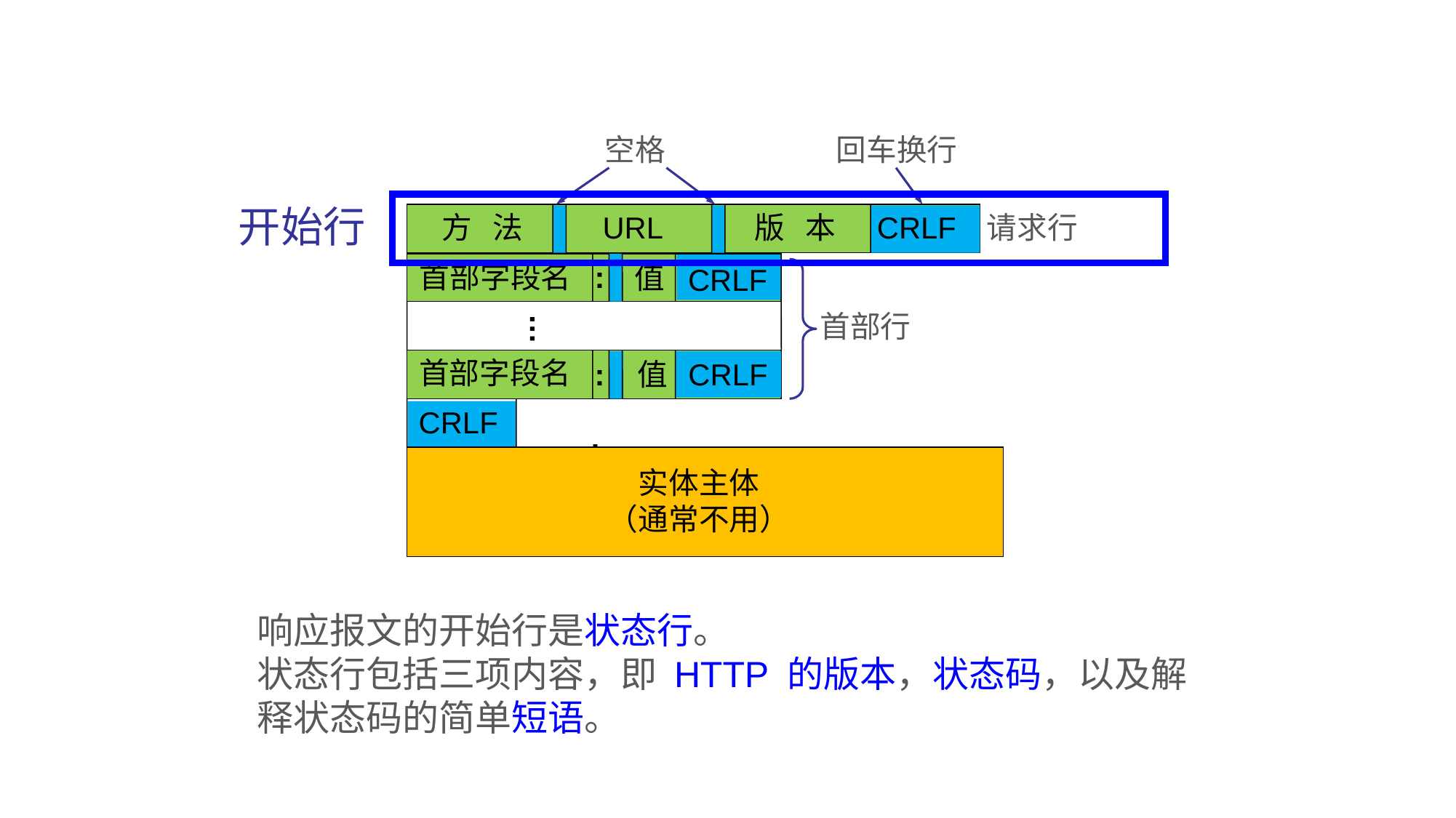

# HTTP 的报文结构（响应报文）
空格
回车换行

开始行
方   法
URL
版   本
CRLF
请求行

首部字段名
:

值

CRLF

首部行
…
首部字段名
值

:
CRLF

CRLF

:

实体主体
（通常不用）
响应报文的开始行是状态行。
状态行包括三项内容，即 HTTP 的版本，状态码，以及解释状态码的简单短语。
课件制作人：谢钧  谢希仁